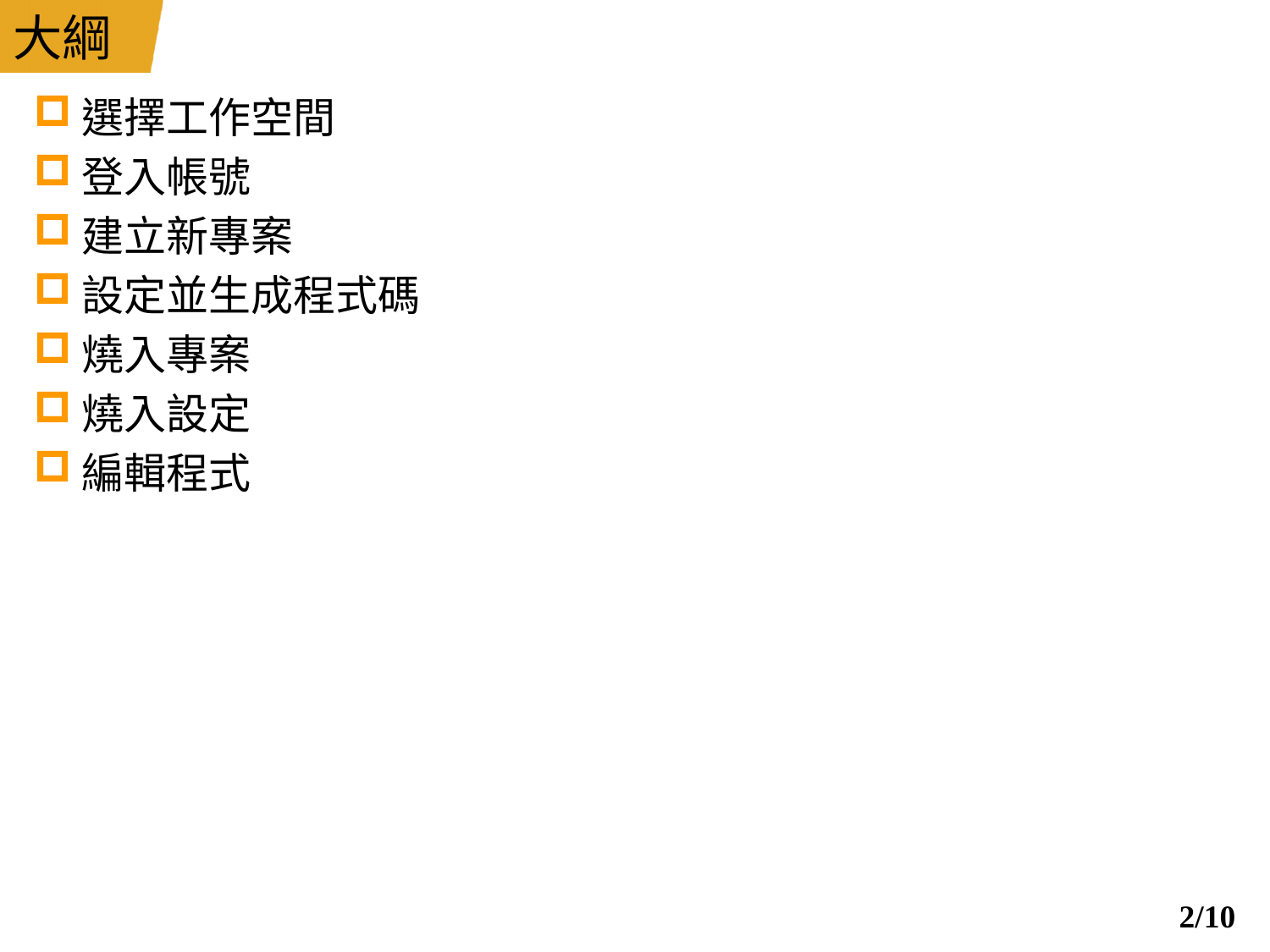

# 大綱
選擇工作空間
登入帳號
建立新專案
設定並生成程式碼
燒入專案
燒入設定
編輯程式

2/10